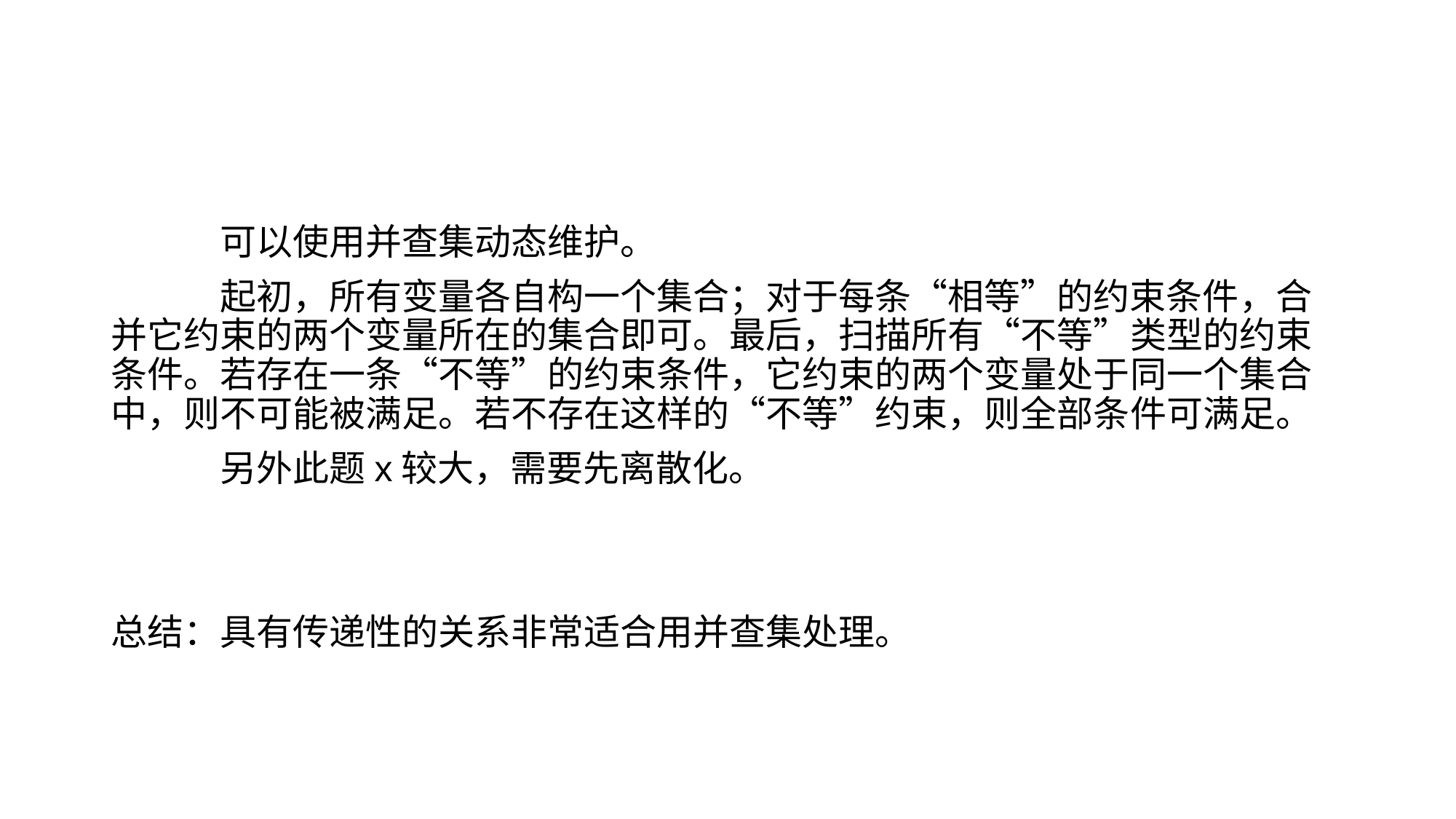

#
	可以使用并查集动态维护。
	起初，所有变量各自构一个集合；对于每条“相等”的约束条件，合并它约束的两个变量所在的集合即可。最后，扫描所有“不等”类型的约束条件。若存在一条“不等”的约束条件，它约束的两个变量处于同一个集合中，则不可能被满足。若不存在这样的“不等”约束，则全部条件可满足。
	另外此题x较大，需要先离散化。

总结：具有传递性的关系非常适合用并查集处理。